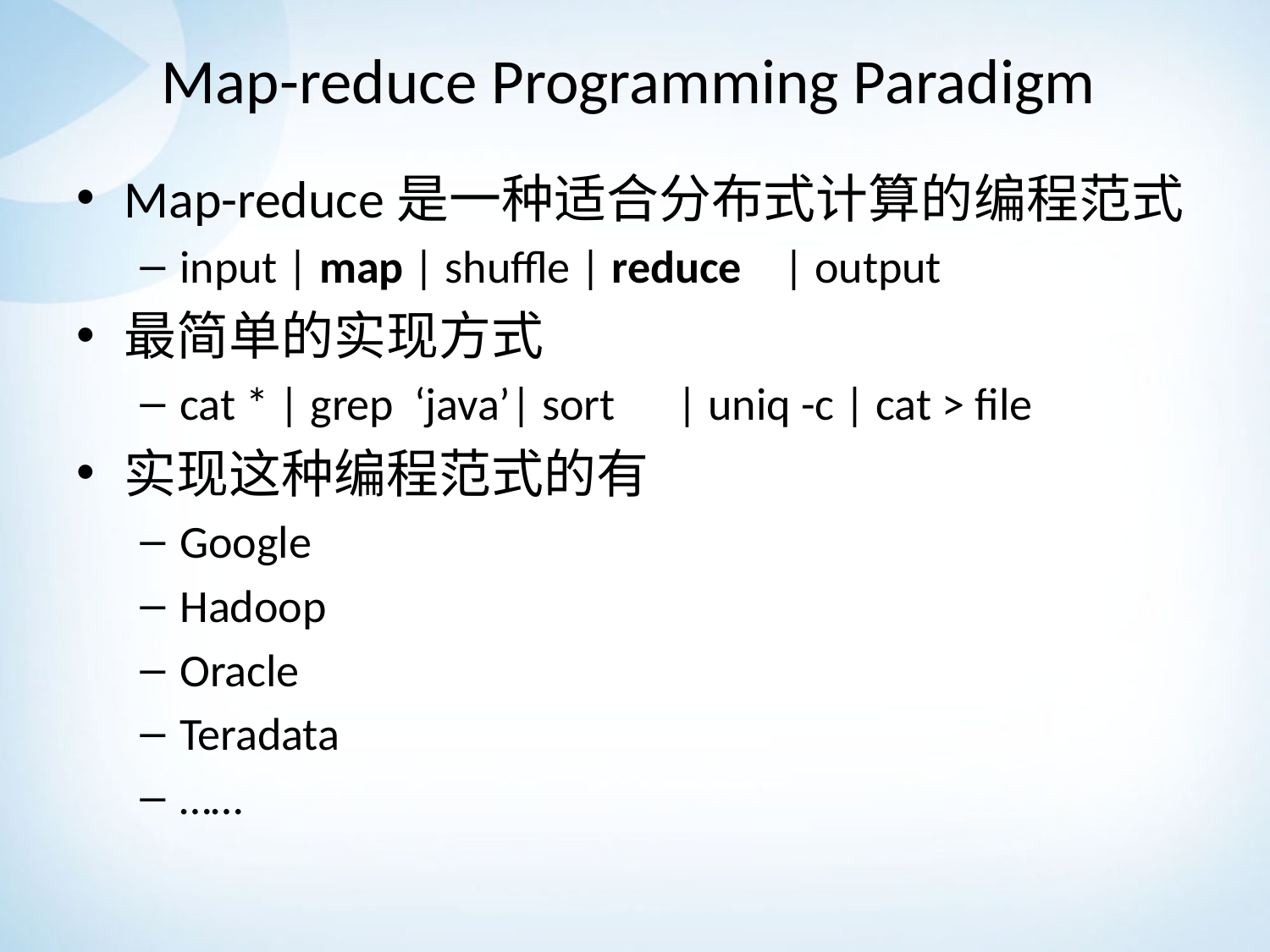

# Map-reduce Programming Paradigm
Map-reduce是一种适合分布式计算的编程范式
input | map | shuffle | reduce    | output
最简单的实现方式
cat * | grep  ‘java’| sort      | uniq -c | cat > file
实现这种编程范式的有
Google
Hadoop
Oracle
Teradata
……